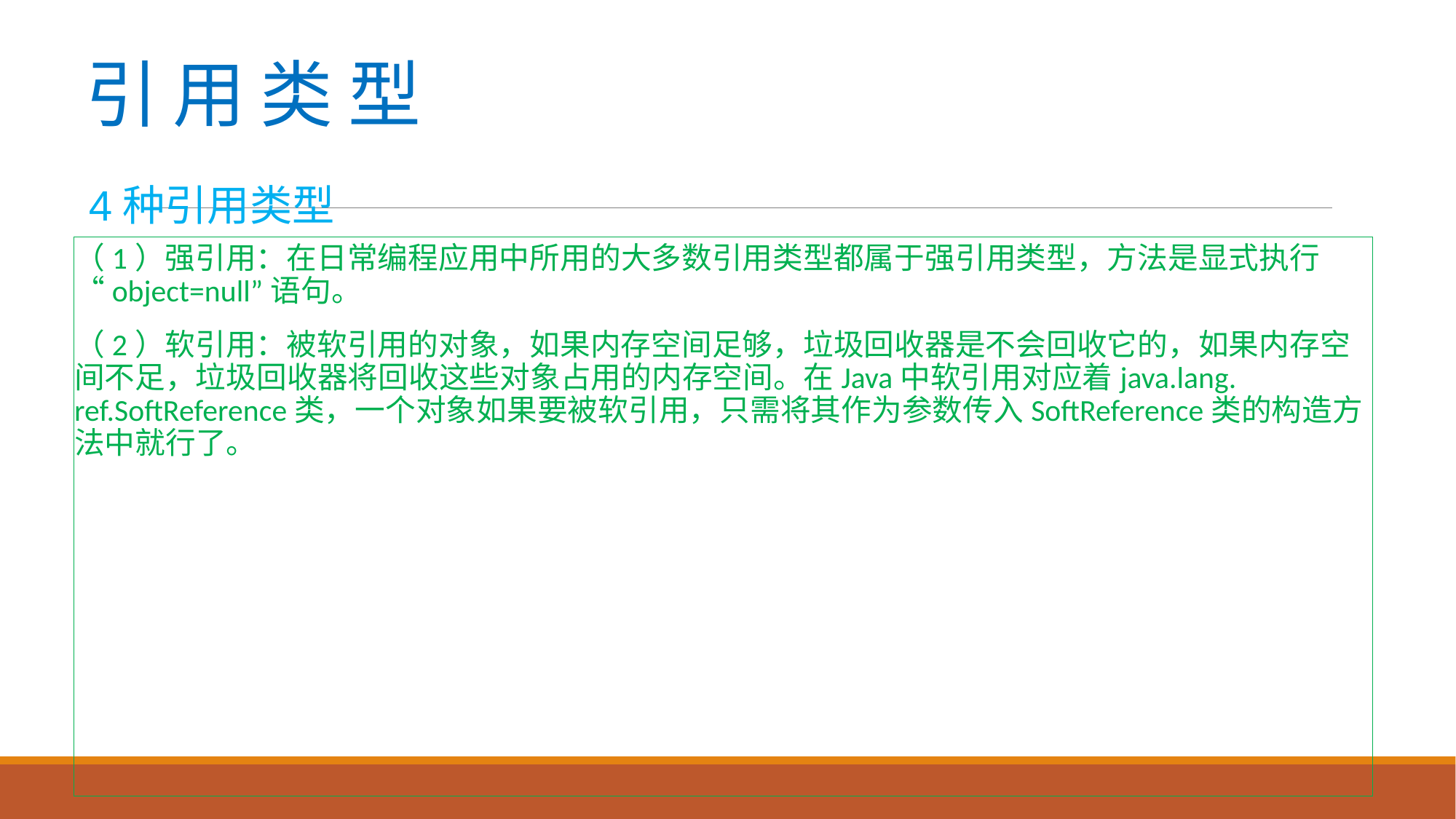

# 引 用 类 型
4种引用类型
（1）强引用：在日常编程应用中所用的大多数引用类型都属于强引用类型，方法是显式执行“object=null”语句。
（2）软引用：被软引用的对象，如果内存空间足够，垃圾回收器是不会回收它的，如果内存空间不足，垃圾回收器将回收这些对象占用的内存空间。在Java中软引用对应着java.lang. ref.SoftReference类，一个对象如果要被软引用，只需将其作为参数传入SoftReference类的构造方法中就行了。